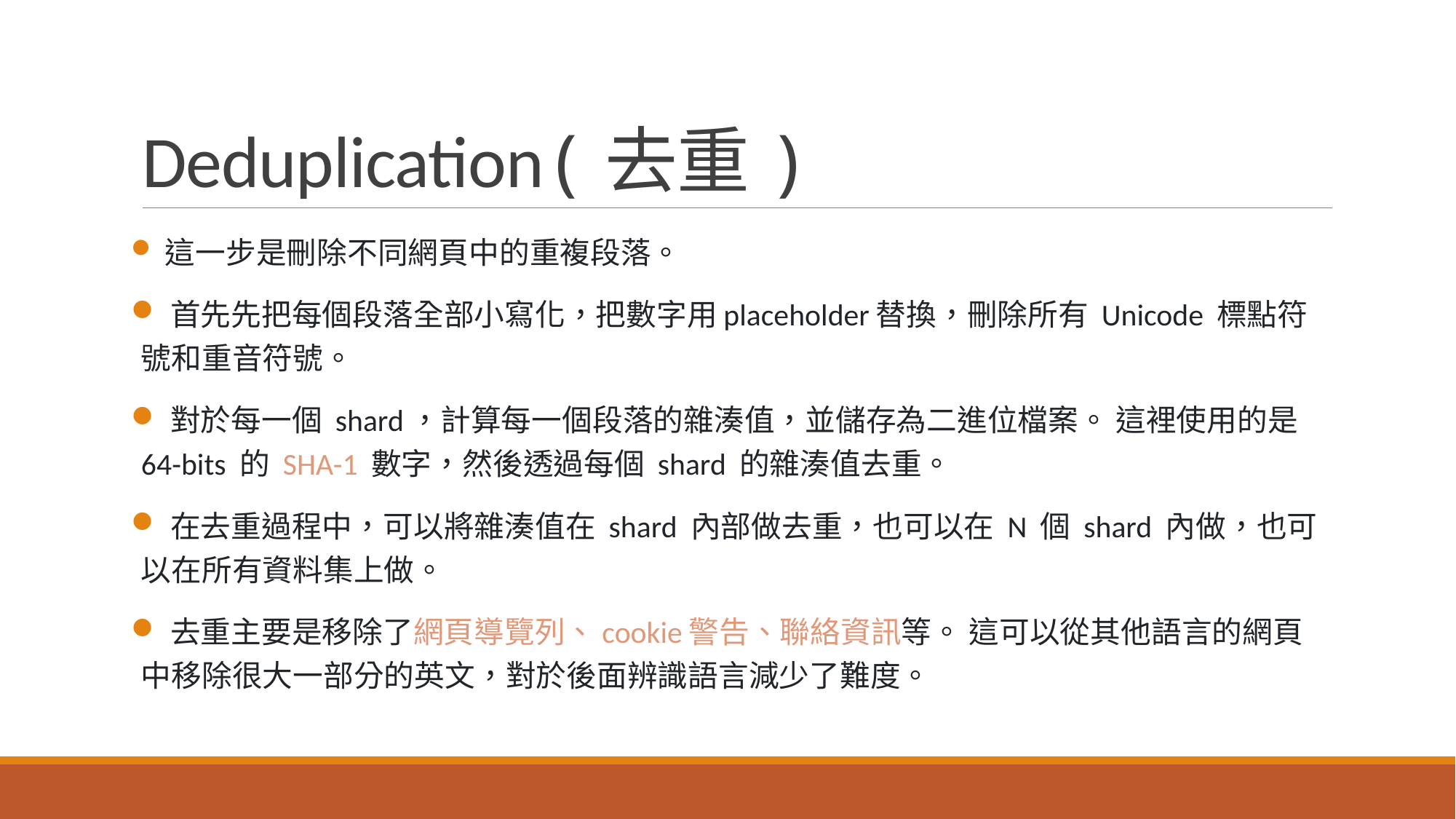

# Deduplication(去重)
 這一步是刪除不同網頁中的重複段落。
 首先先把每個段落全部小寫化，把數字用placeholder替換，刪除所有 Unicode 標點符號和重音符號。
 對於每一個 shard，計算每一個段落的雜湊值，並儲存為二進位檔案。 這裡使用的是 64-bits 的 SHA-1 數字，然後透過每個 shard 的雜湊值去重。
 在去重過程中，可以將雜湊值在 shard 內部做去重，也可以在 N 個 shard 內做，也可以在所有資料集上做。
 去重主要是移除了網頁導覽列、cookie警告、聯絡資訊等。 這可以從其他語言的網頁中移除很大一部分的英文，對於後面辨識語言減少了難度。